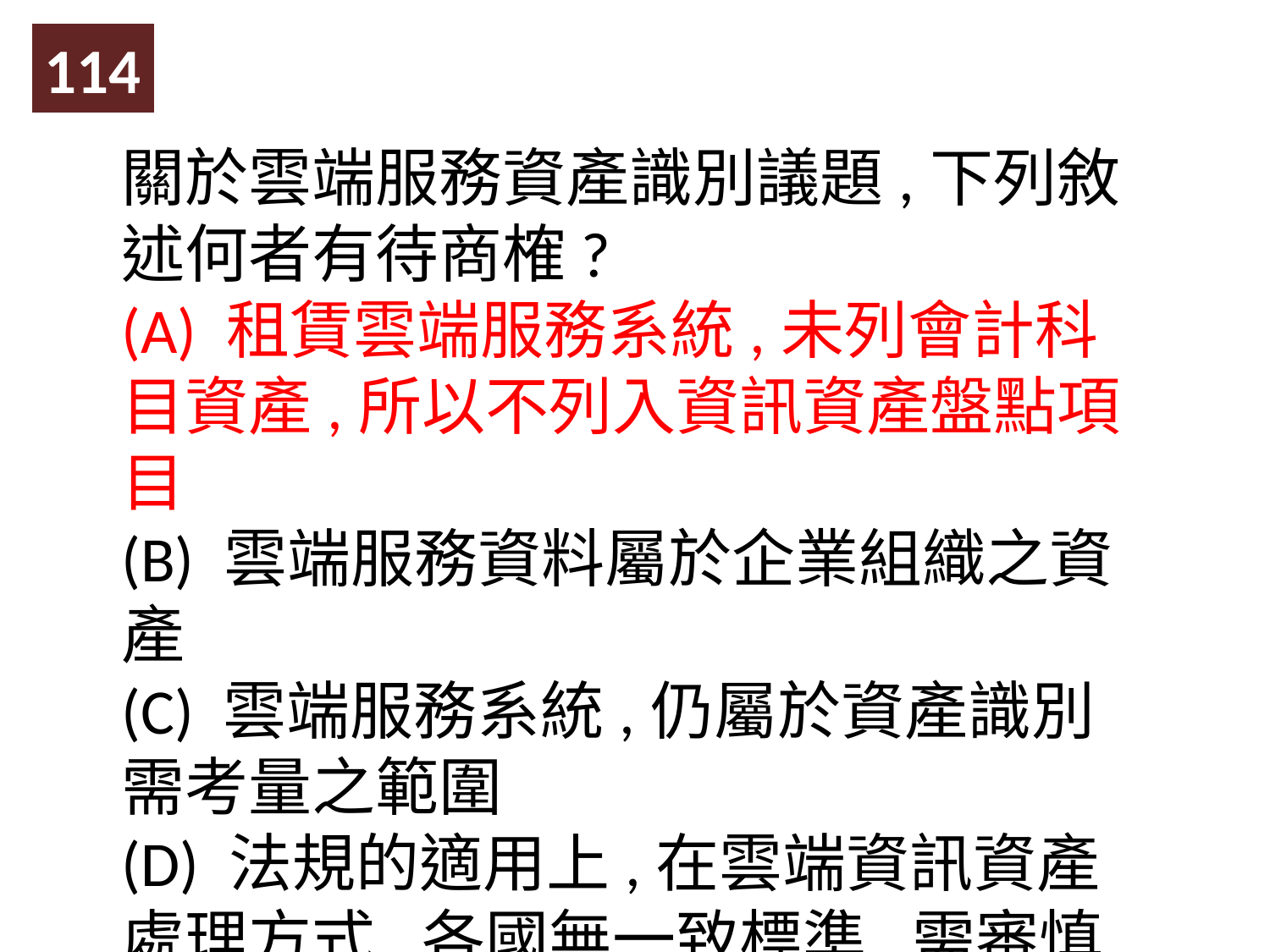

114
關於雲端服務資產識別議題,下列敘述何者有待商榷?
(A) 租賃雲端服務系統,未列會計科目資產,所以不列入資訊資產盤點項目
(B) 雲端服務資料屬於企業組織之資產
(C) 雲端服務系統,仍屬於資產識別需考量之範圍
(D) 法規的適用上,在雲端資訊資產處理方式,各國無一致標準,需審慎使用